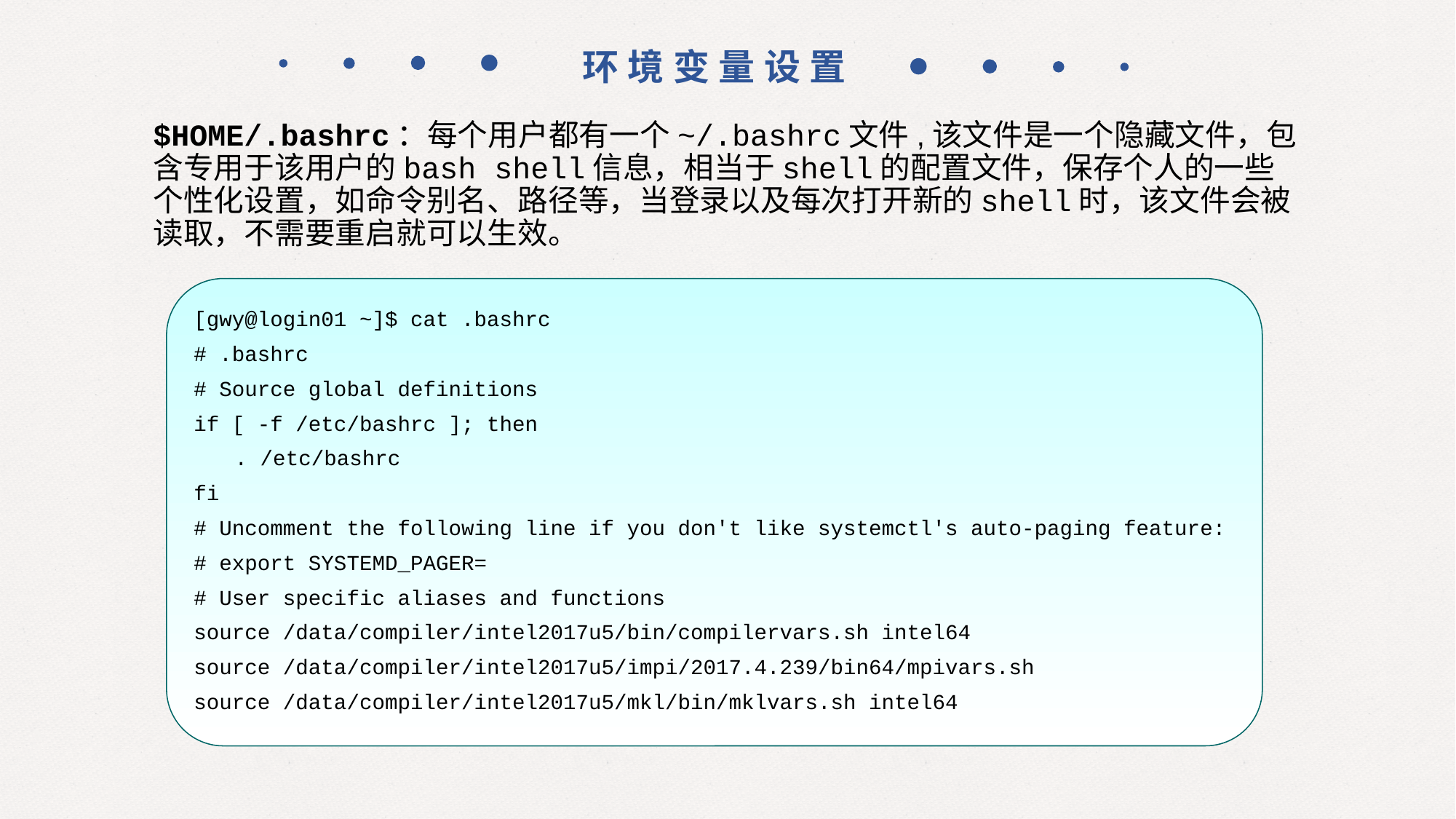

环境变量设置

$HOME/.bashrc：每个用户都有一个~/.bashrc文件,该文件是一个隐藏文件，包含专用于该用户的bash shell信息，相当于shell的配置文件，保存个人的一些个性化设置，如命令别名、路径等，当登录以及每次打开新的shell时，该文件会被读取，不需要重启就可以生效。
[gwy@login01 ~]$ cat .bashrc
# .bashrc
# Source global definitions
if [ -f /etc/bashrc ]; then
	. /etc/bashrc
fi
# Uncomment the following line if you don't like systemctl's auto-paging feature:
# export SYSTEMD_PAGER=
# User specific aliases and functions
source /data/compiler/intel2017u5/bin/compilervars.sh intel64
source /data/compiler/intel2017u5/impi/2017.4.239/bin64/mpivars.sh
source /data/compiler/intel2017u5/mkl/bin/mklvars.sh intel64